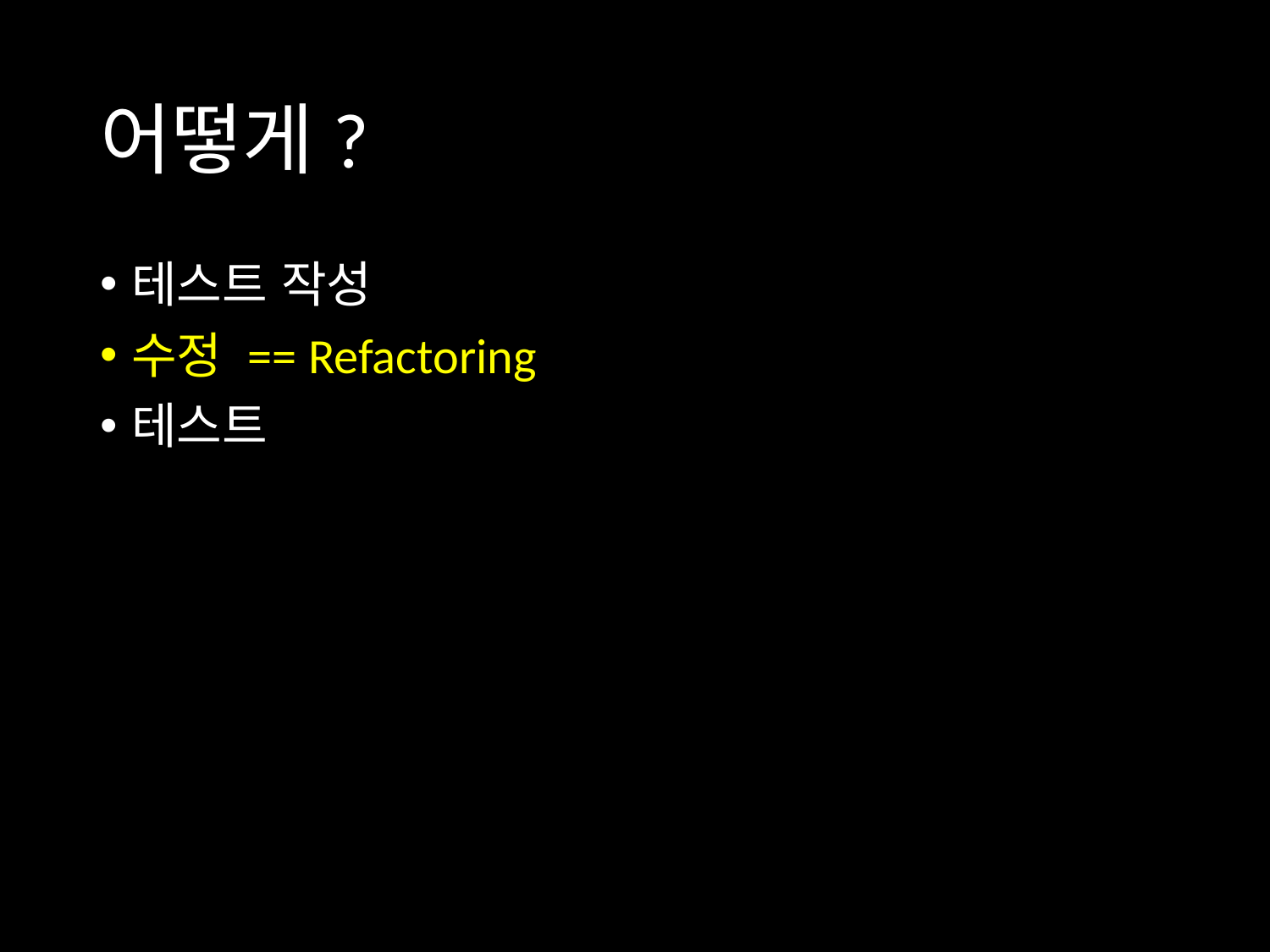

# 어떻게?
테스트 작성
수정 == Refactoring
테스트